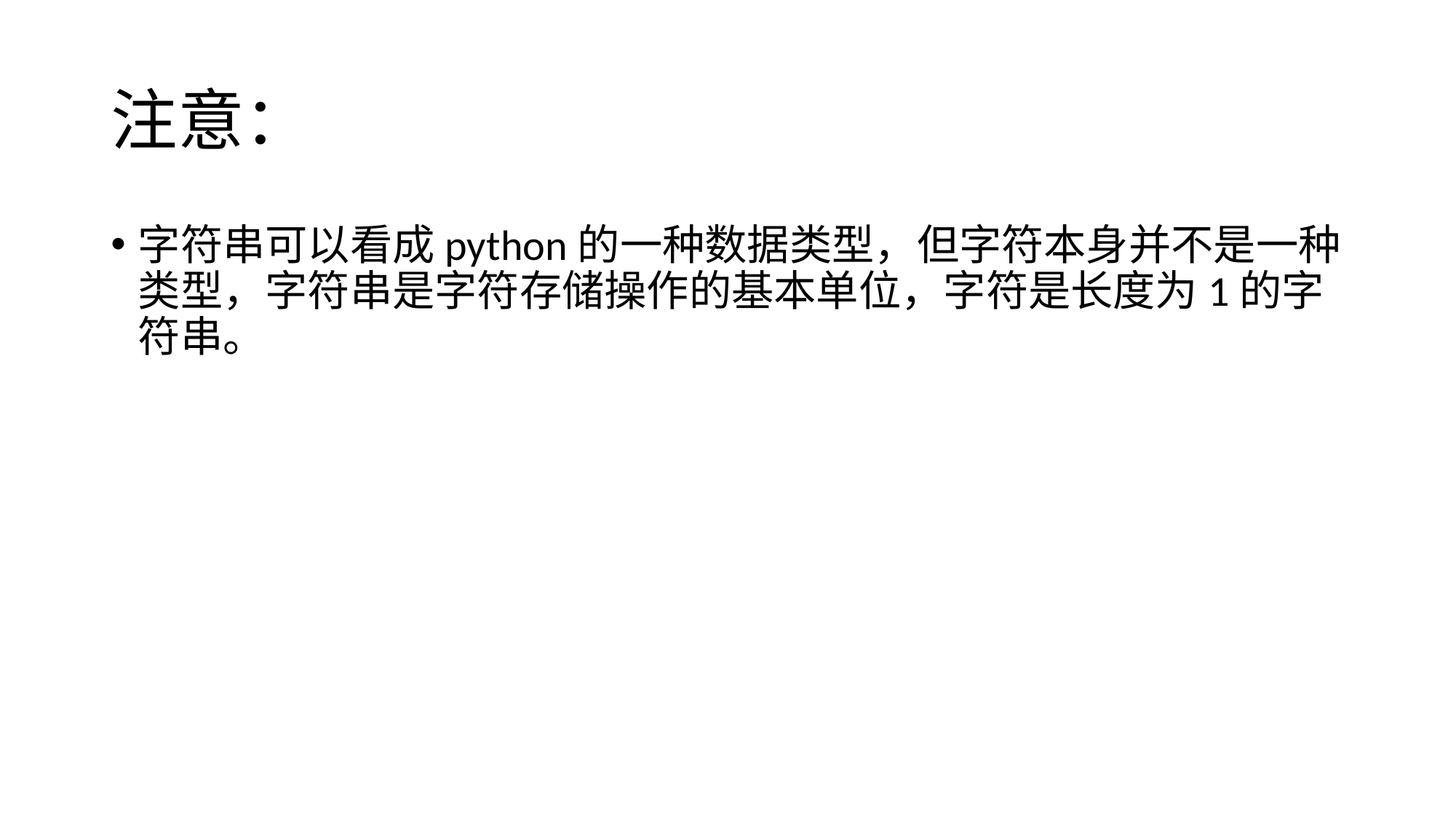

# 注意：
字符串可以看成python的一种数据类型，但字符本身并不是一种类型，字符串是字符存储操作的基本单位，字符是长度为1的字符串。